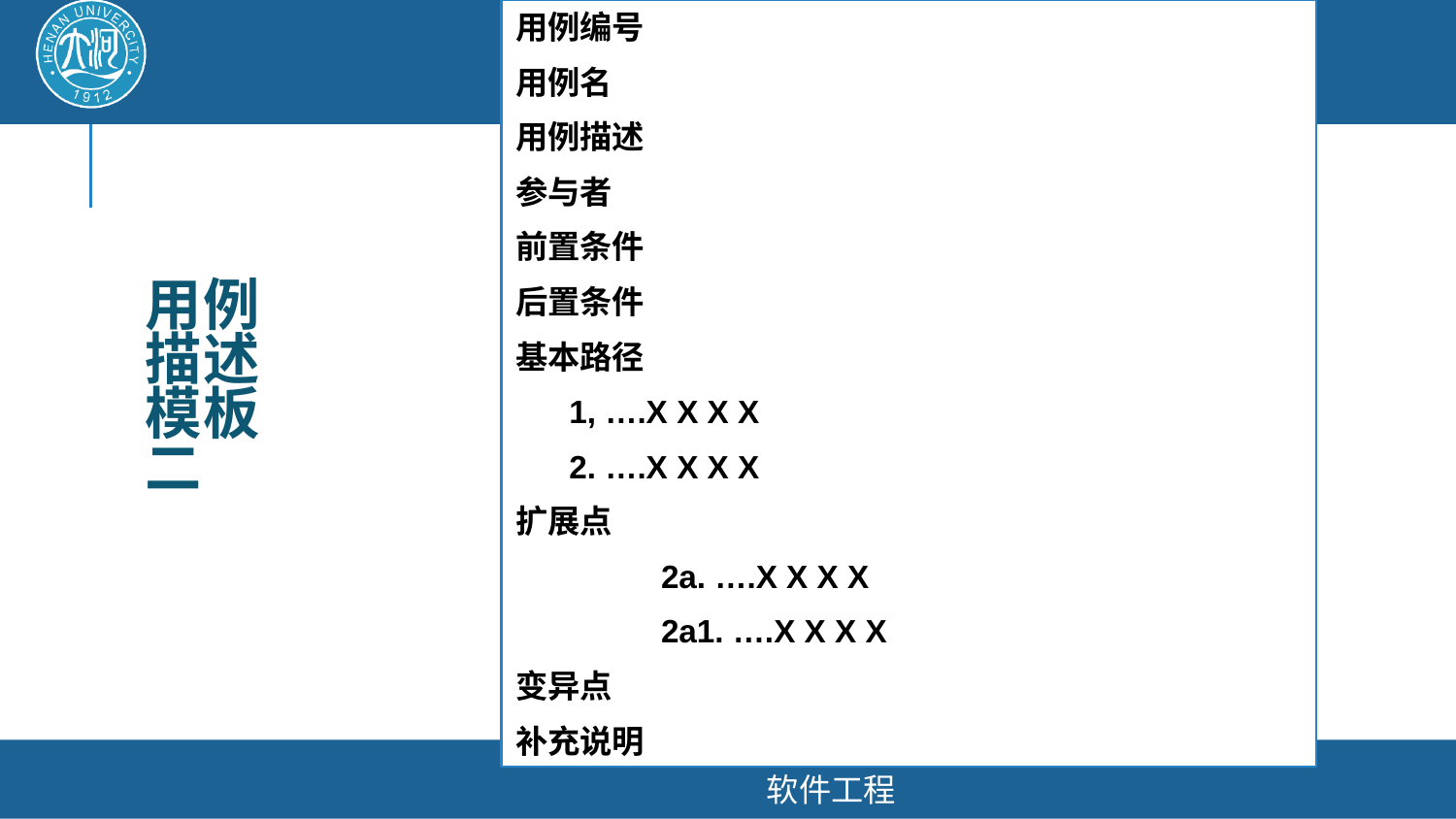

用例编号
用例名
用例描述
参与者
前置条件
后置条件
基本路径
      1, ….X X X X
      2. ….X X X X
扩展点
	2a. ….X X X X
	2a1. ….X X X X
变异点
补充说明
# 用例描述模板二

软件工程
63